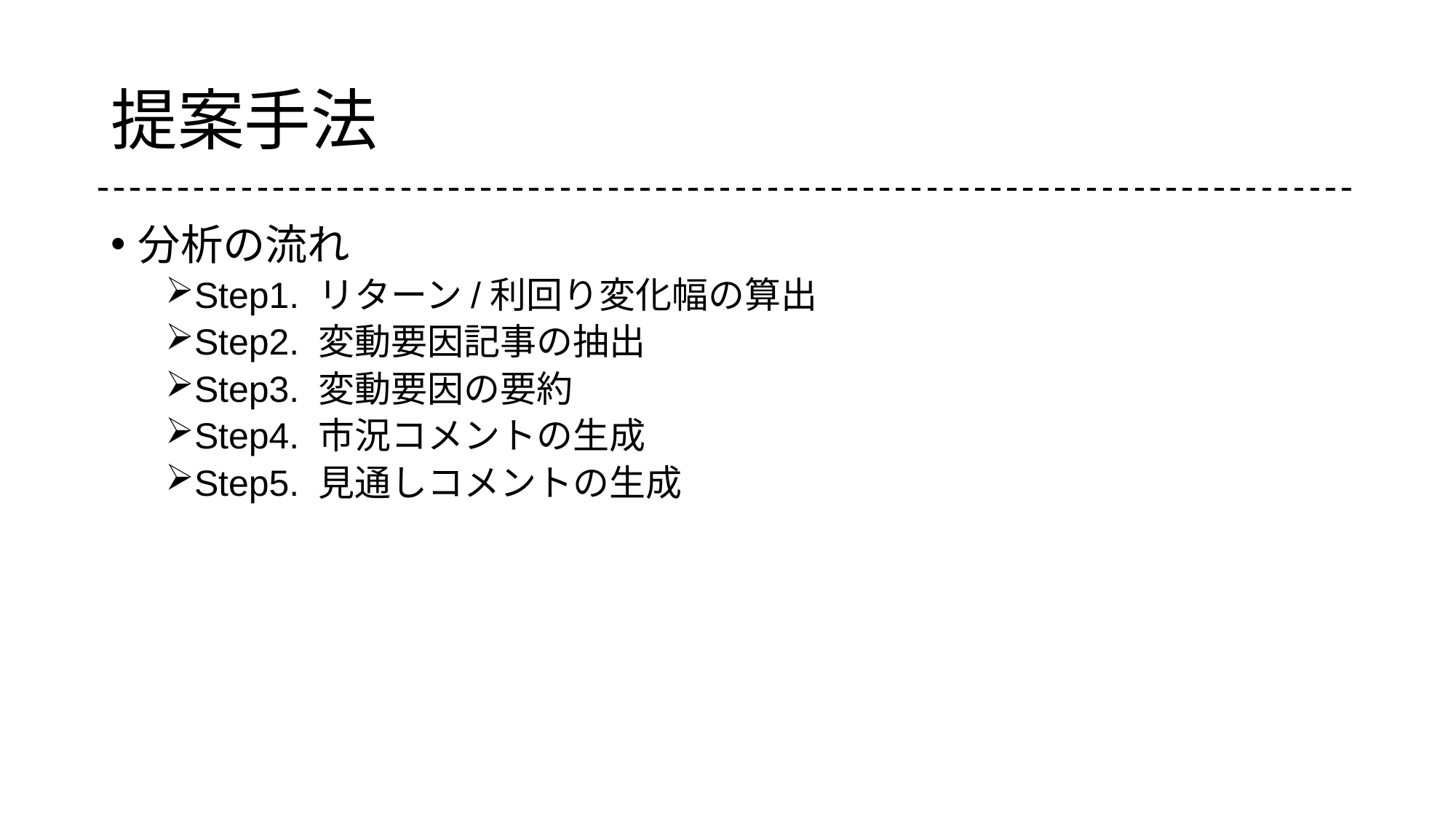

# 提案手法
分析の流れ
Step1. リターン/利回り変化幅の算出
Step2. 変動要因記事の抽出
Step3. 変動要因の要約
Step4. 市況コメントの生成
Step5. 見通しコメントの生成